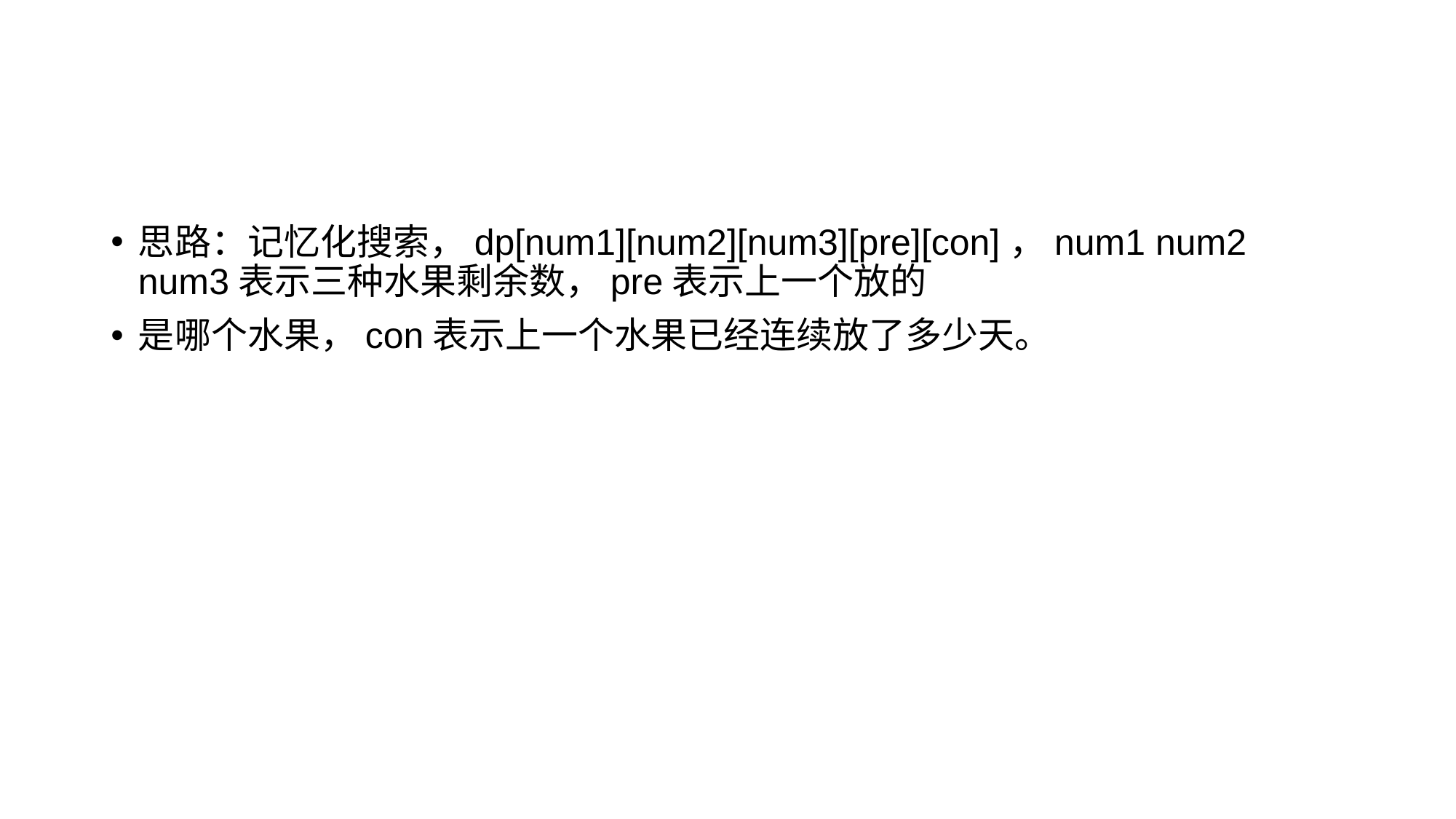

#
思路：记忆化搜索，dp[num1][num2][num3][pre][con]，num1 num2 num3表示三种水果剩余数，pre表示上一个放的
是哪个水果，con表示上一个水果已经连续放了多少天。